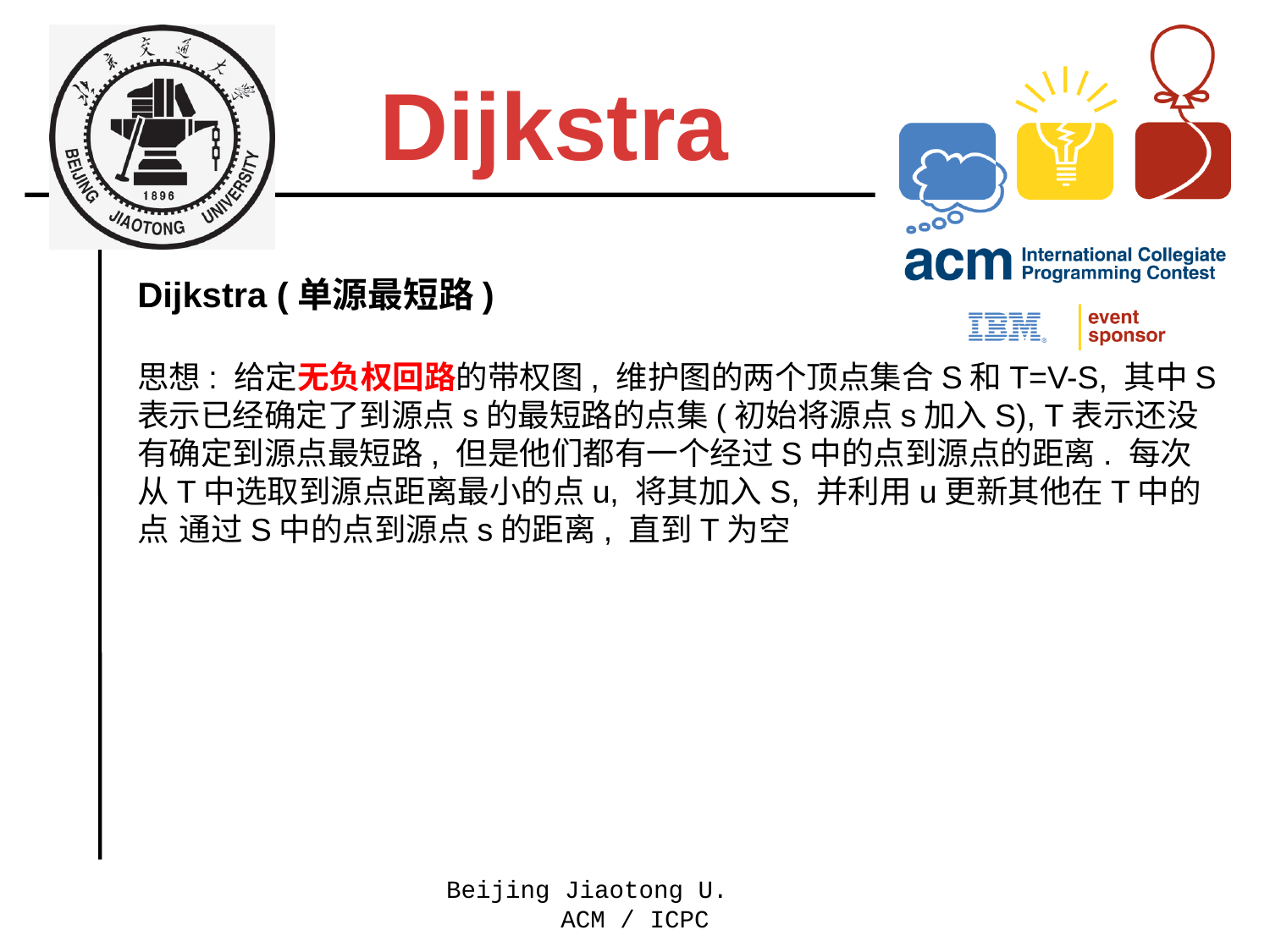

Dijkstra
Dijkstra (单源最短路)

思想: 给定无负权回路的带权图, 维护图的两个顶点集合S和T=V-S, 其中S表示已经确定了到源点s的最短路的点集(初始将源点s加入S), T表示还没有确定到源点最短路, 但是他们都有一个经过S中的点到源点的距离. 每次从T中选取到源点距离最小的点u, 将其加入S, 并利用u更新其他在T中的点 通过S中的点到源点s的距离, 直到T为空